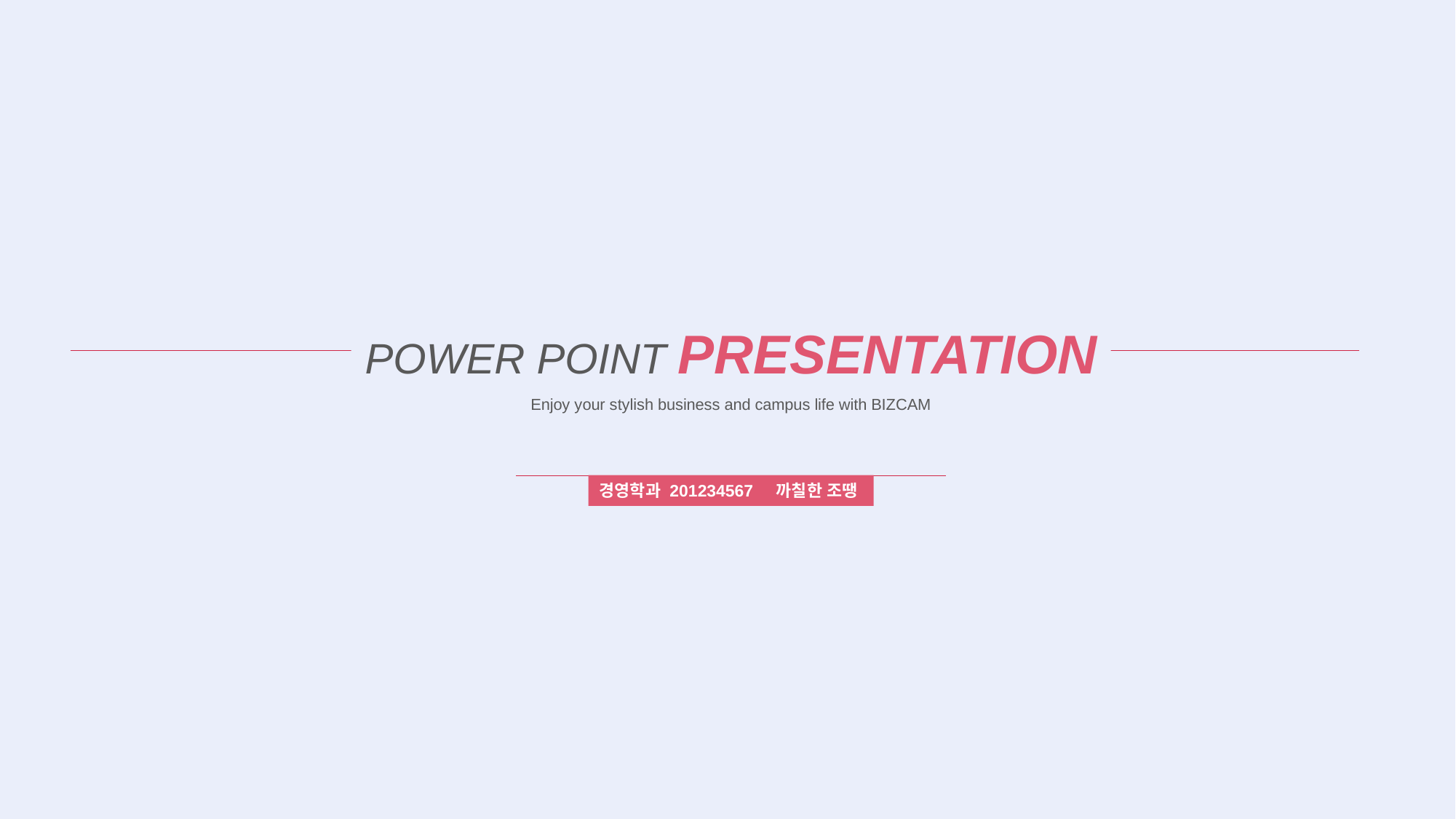

POWER POINT PRESENTATION
Enjoy your stylish business and campus life with BIZCAM
경영학과 201234567    까칠한 조땡